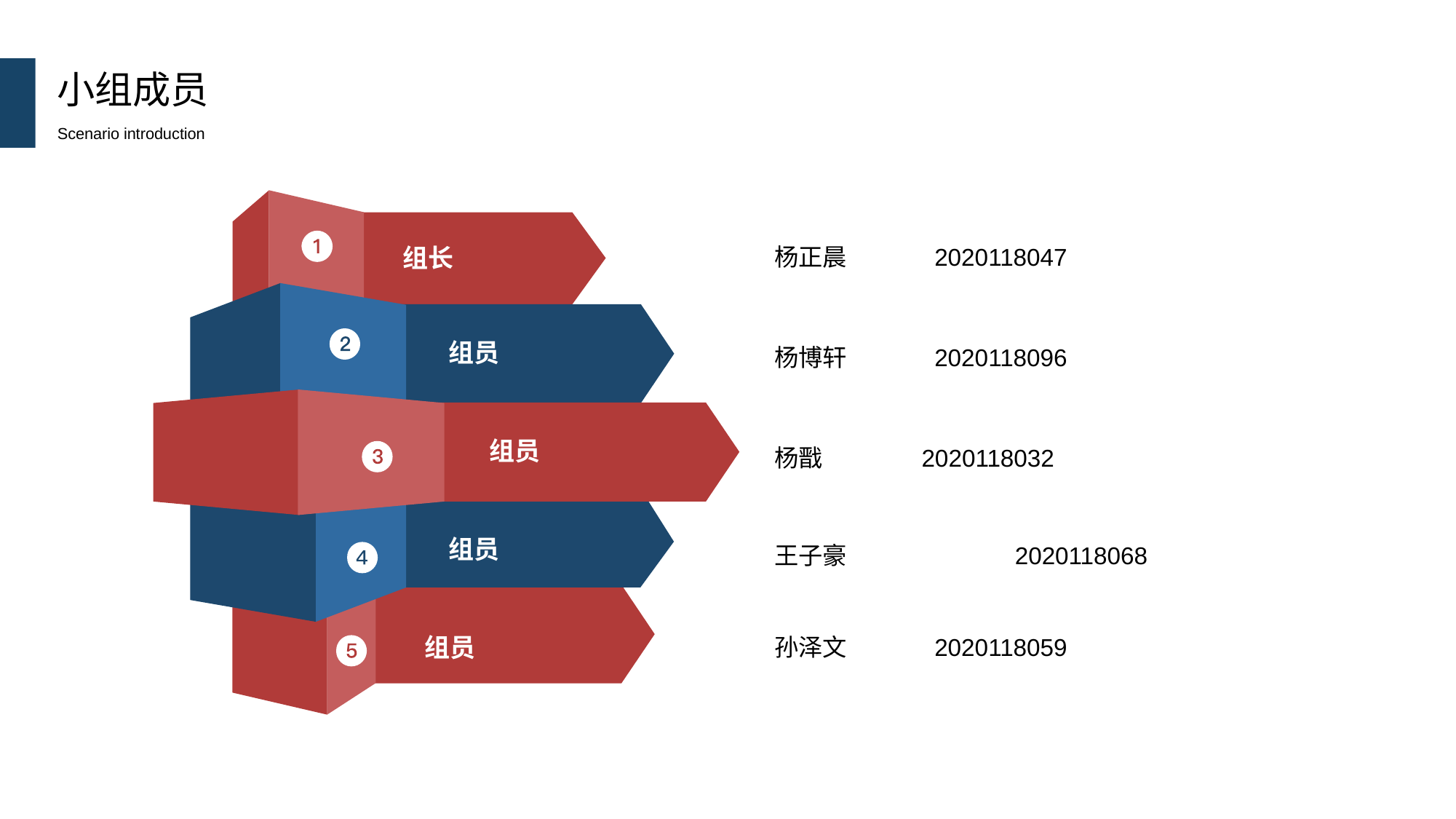

小组成员
Scenario introduction

组长

组员

组员

组员

杨正晨               2020118047
杨博轩               2020118096
杨戬                 2020118032
王子豪		   2020118068
组员
孙泽文               2020118059